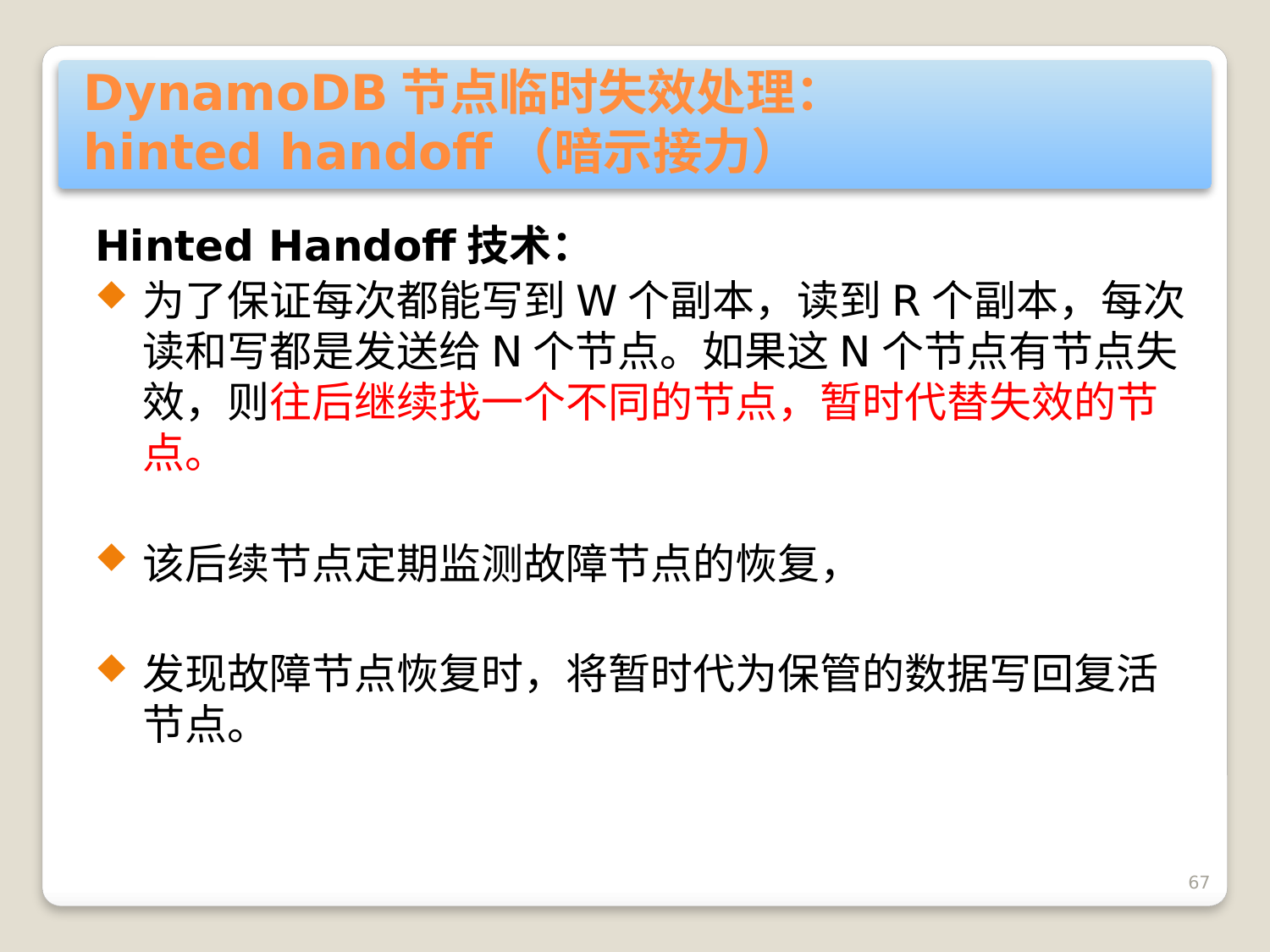

# DynamoDB节点临时失效处理： hinted handoff（暗示接力）
Hinted Handoff技术：
为了保证每次都能写到W个副本，读到R个副本，每次读和写都是发送给N个节点。如果这N个节点有节点失效，则往后继续找一个不同的节点，暂时代替失效的节点。

该后续节点定期监测故障节点的恢复，

发现故障节点恢复时，将暂时代为保管的数据写回复活节点。

67